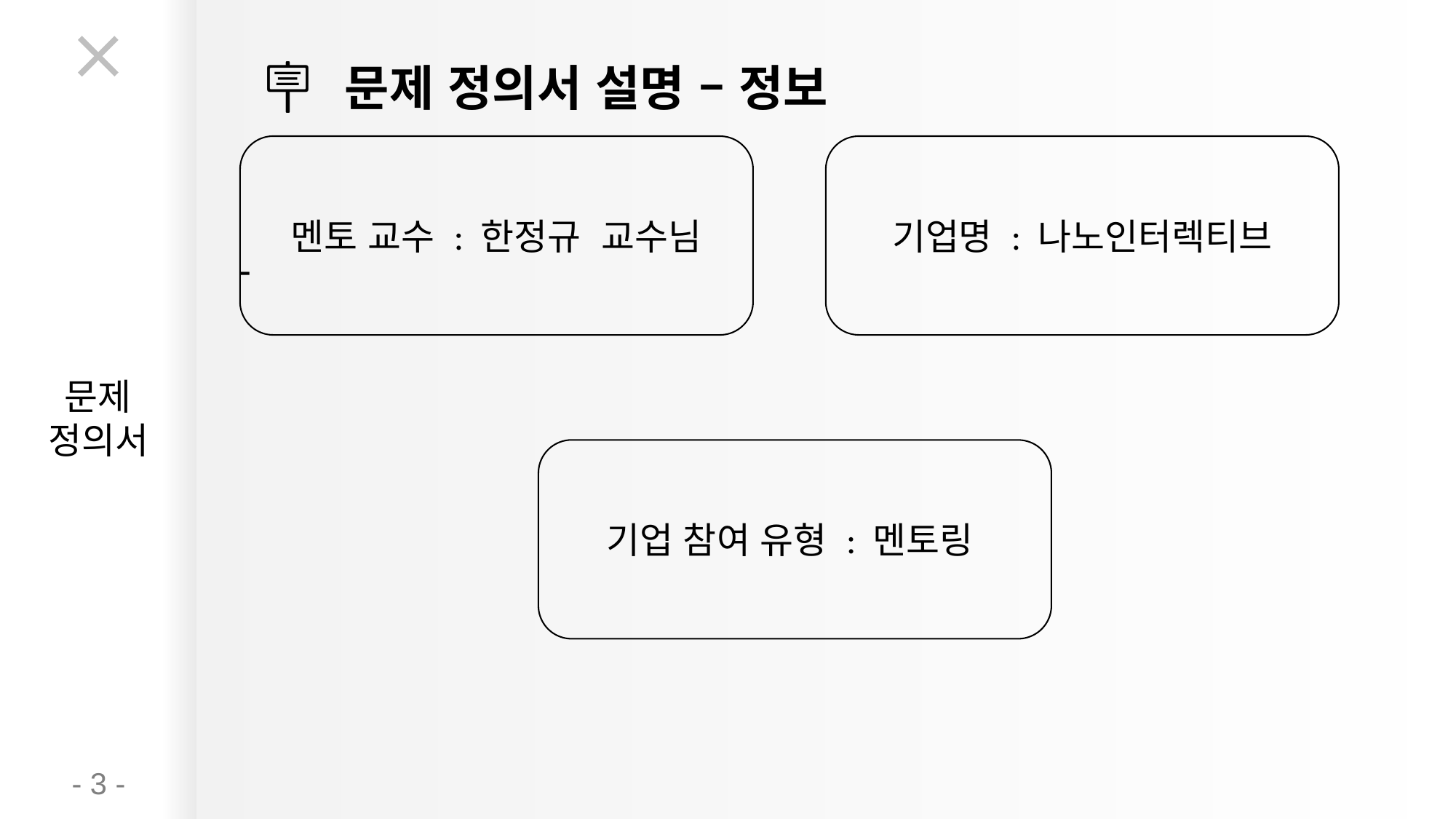

🪧
문제 정의서 설명 – 정보
-
멘토 교수 : 한정규  교수님
기업명 : 나노인터렉티브
문제
정의서
기업 참여 유형 : 멘토링
- 3 -